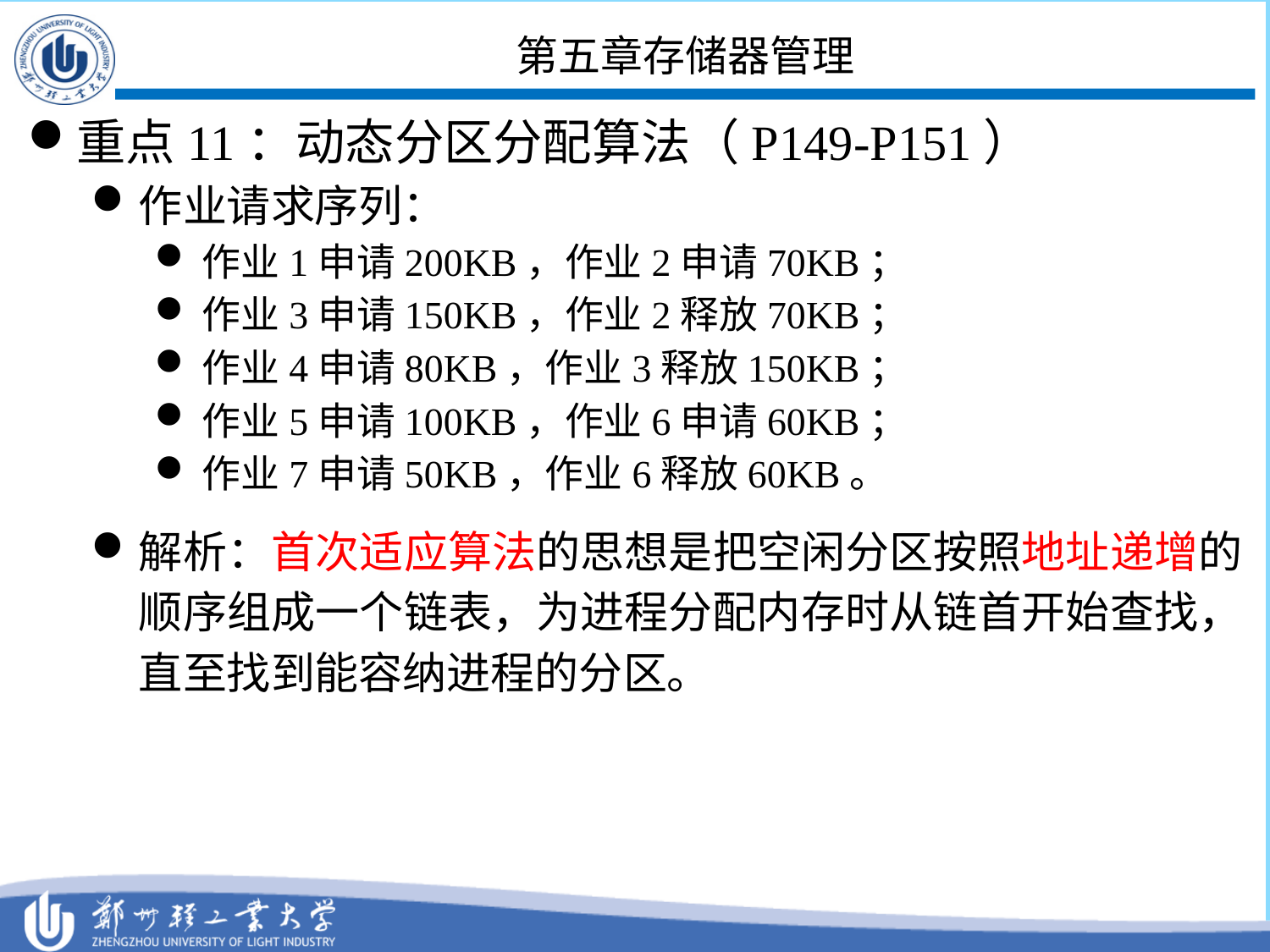

# 第五章存储器管理
重点11：动态分区分配算法（P149-P151）
作业请求序列：
作业1申请200KB，作业2申请70KB；
作业3申请150KB，作业2释放70KB；
作业4申请80KB，作业3释放150KB；
作业5申请100KB，作业6申请60KB；
作业7申请50KB，作业6释放60KB。
解析：首次适应算法的思想是把空闲分区按照地址递增的顺序组成一个链表，为进程分配内存时从链首开始查找，直至找到能容纳进程的分区。